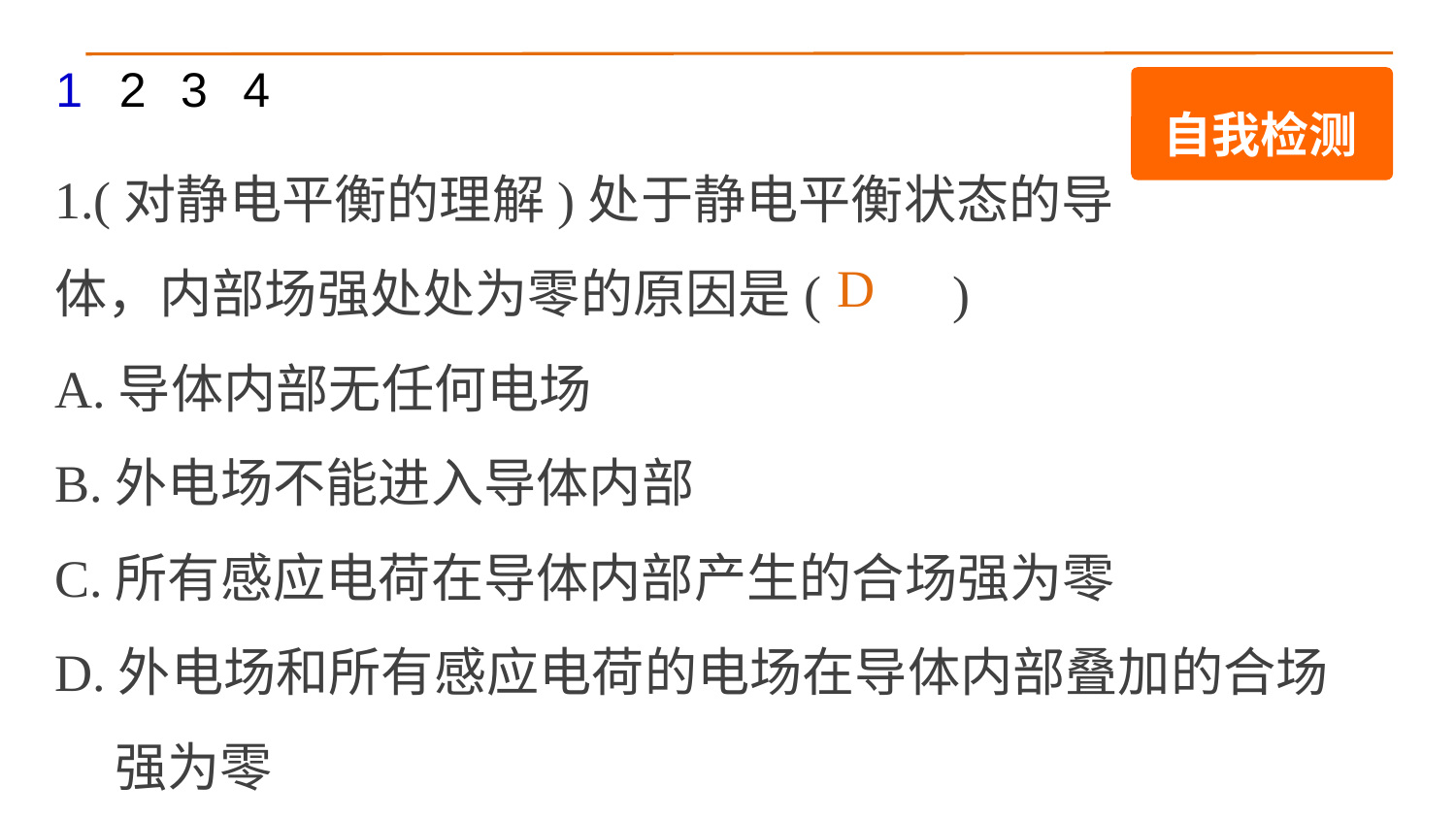

1
2
3
4

自我检测
1.(对静电平衡的理解)处于静电平衡状态的导
体，内部场强处处为零的原因是(　　)
A.导体内部无任何电场
B.外电场不能进入导体内部
C.所有感应电荷在导体内部产生的合场强为零
D.外电场和所有感应电荷的电场在导体内部叠加的合场
    强为零
D